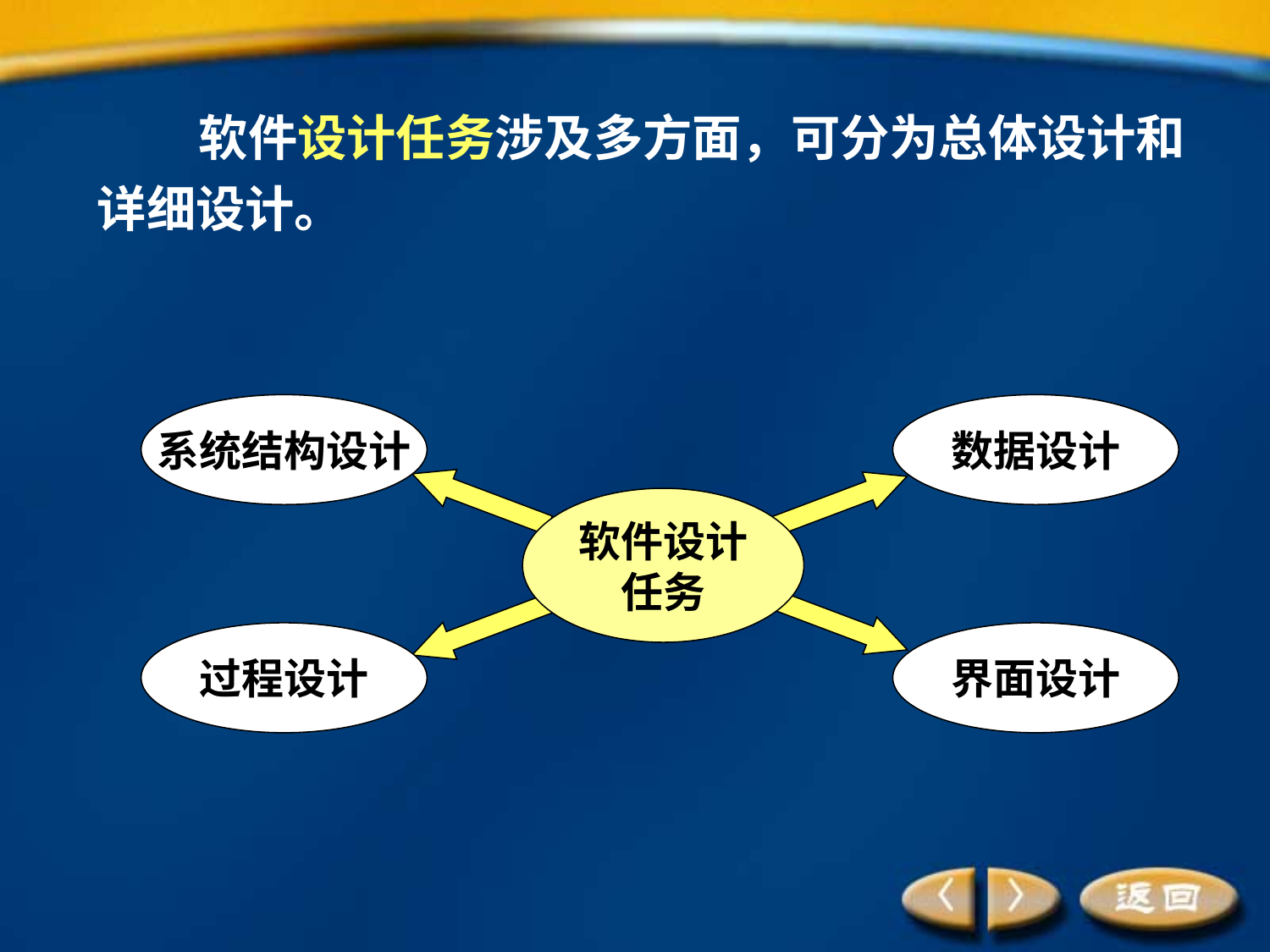

软件设计任务涉及多方面，可分为总体设计和详细设计。
系统结构设计
数据设计

过程设计
界面设计
软件设计
任务